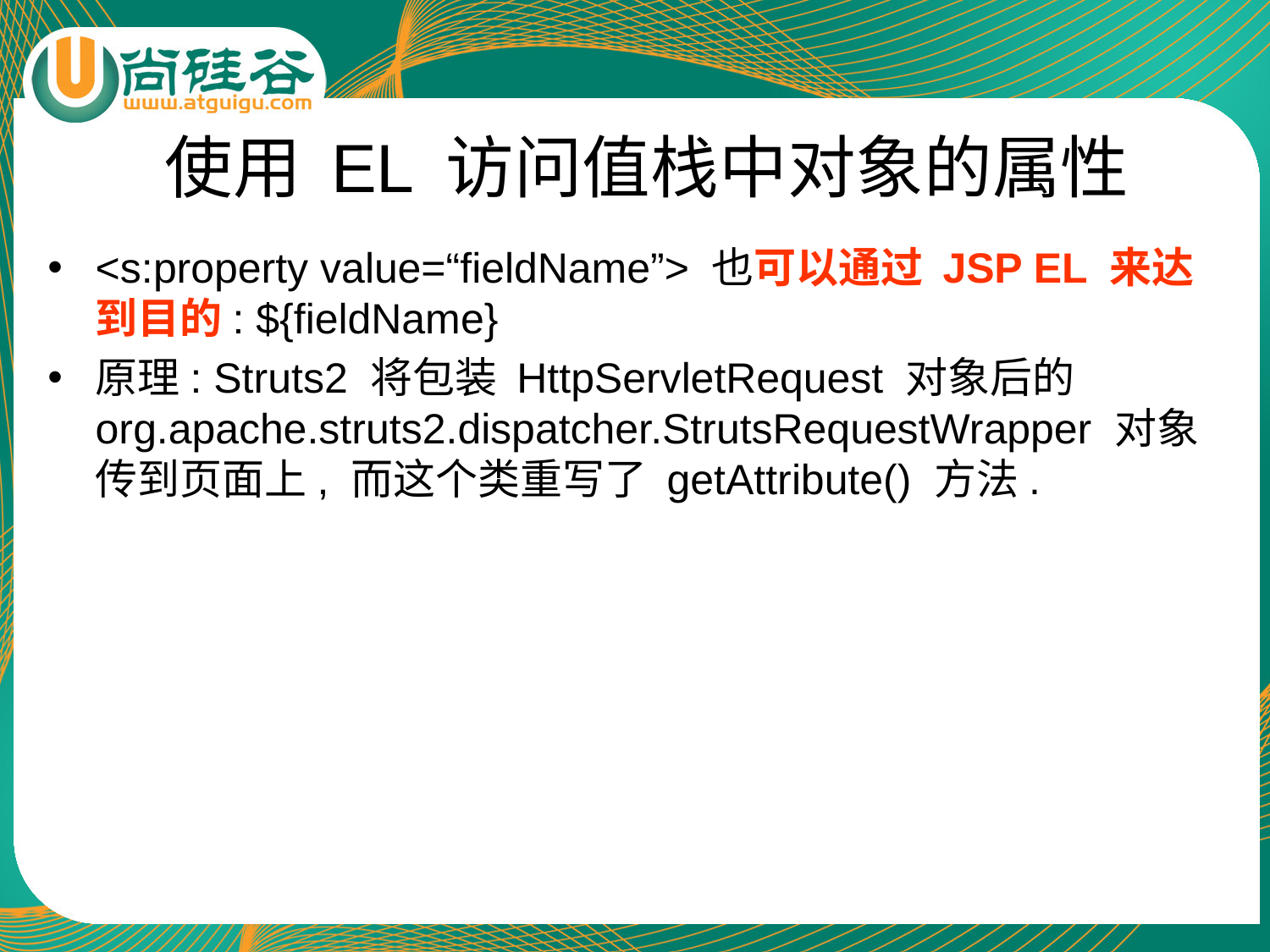

# 使用 EL 访问值栈中对象的属性
<s:property value=“fieldName”> 也可以通过 JSP EL 来达到目的: ${fieldName}
原理: Struts2 将包装 HttpServletRequest 对象后的 org.apache.struts2.dispatcher.StrutsRequestWrapper 对象传到页面上, 而这个类重写了 getAttribute() 方法.